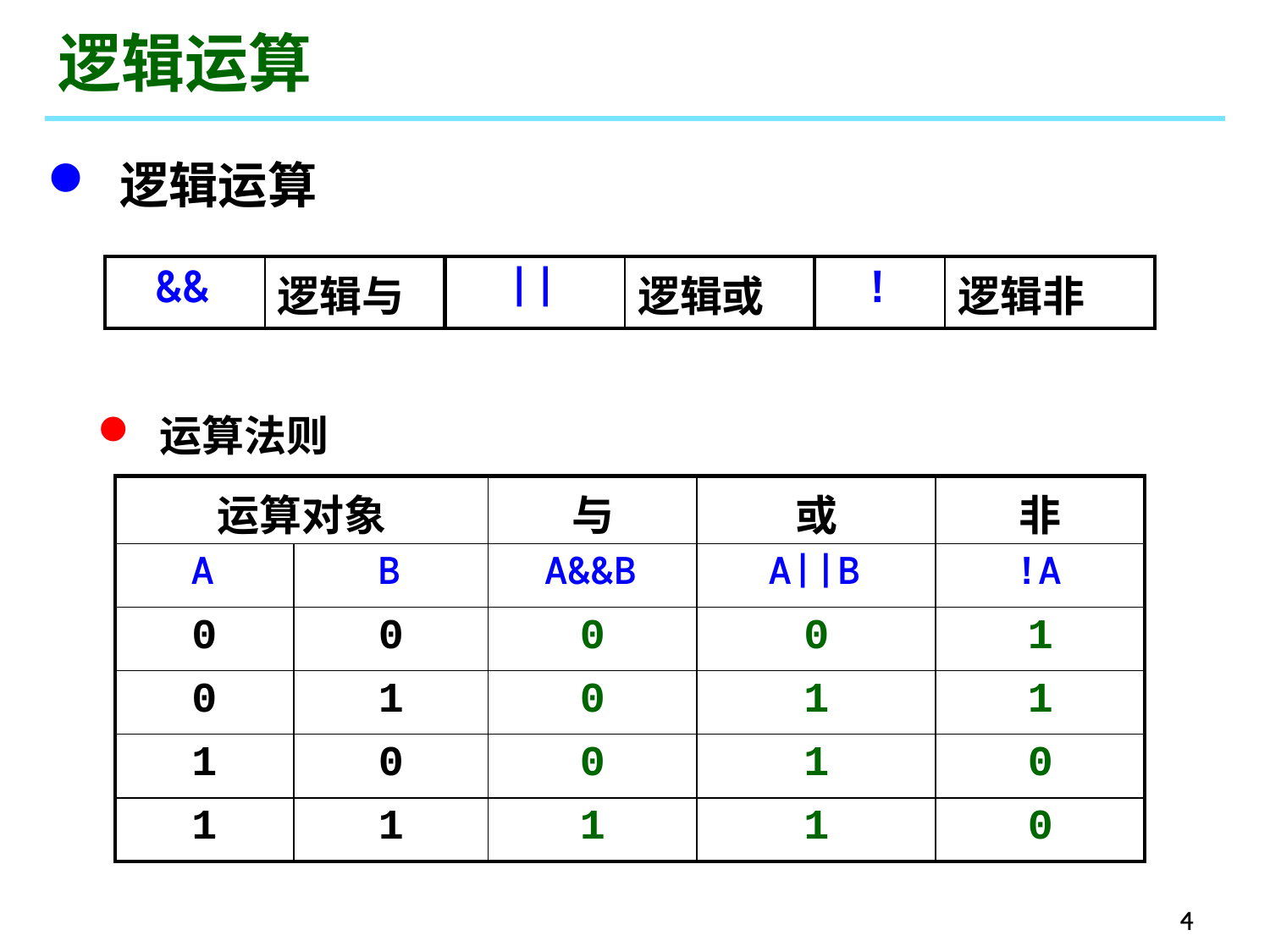

# 逻辑运算
 逻辑运算
| && | 逻辑与 | || | 逻辑或 | ! | 逻辑非 |
| --- | --- | --- | --- | --- | --- |
 运算法则
| 运算对象 |  | 与 | 或 | 非 |
| --- | --- | --- | --- | --- |
| A | B | A&&B | A||B | !A |
| 0 | 0 | 0 | 0 | 1 |
| 0 | 1 | 0 | 1 | 1 |
| 1 | 0 | 0 | 1 | 0 |
| 1 | 1 | 1 | 1 | 0 |
4